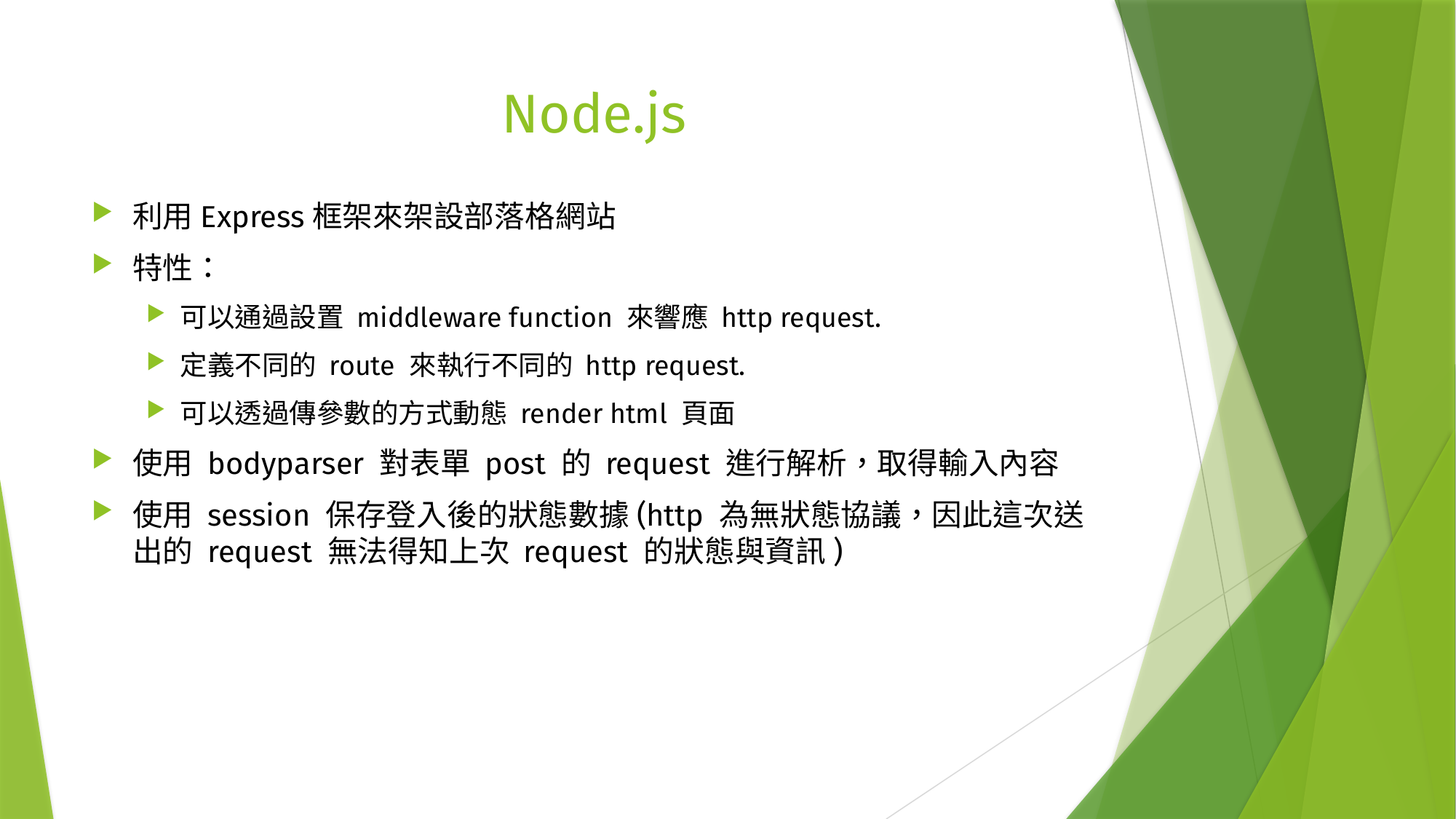

# Node.js
利用Express框架來架設部落格網站
特性：
可以通過設置 middleware function 來響應 http request.
定義不同的 route 來執行不同的 http request.
可以透過傳參數的方式動態 render html 頁面
使用 bodyparser 對表單 post 的 request 進行解析，取得輸入內容
使用 session 保存登入後的狀態數據(http 為無狀態協議，因此這次送出的 request 無法得知上次 request 的狀態與資訊)